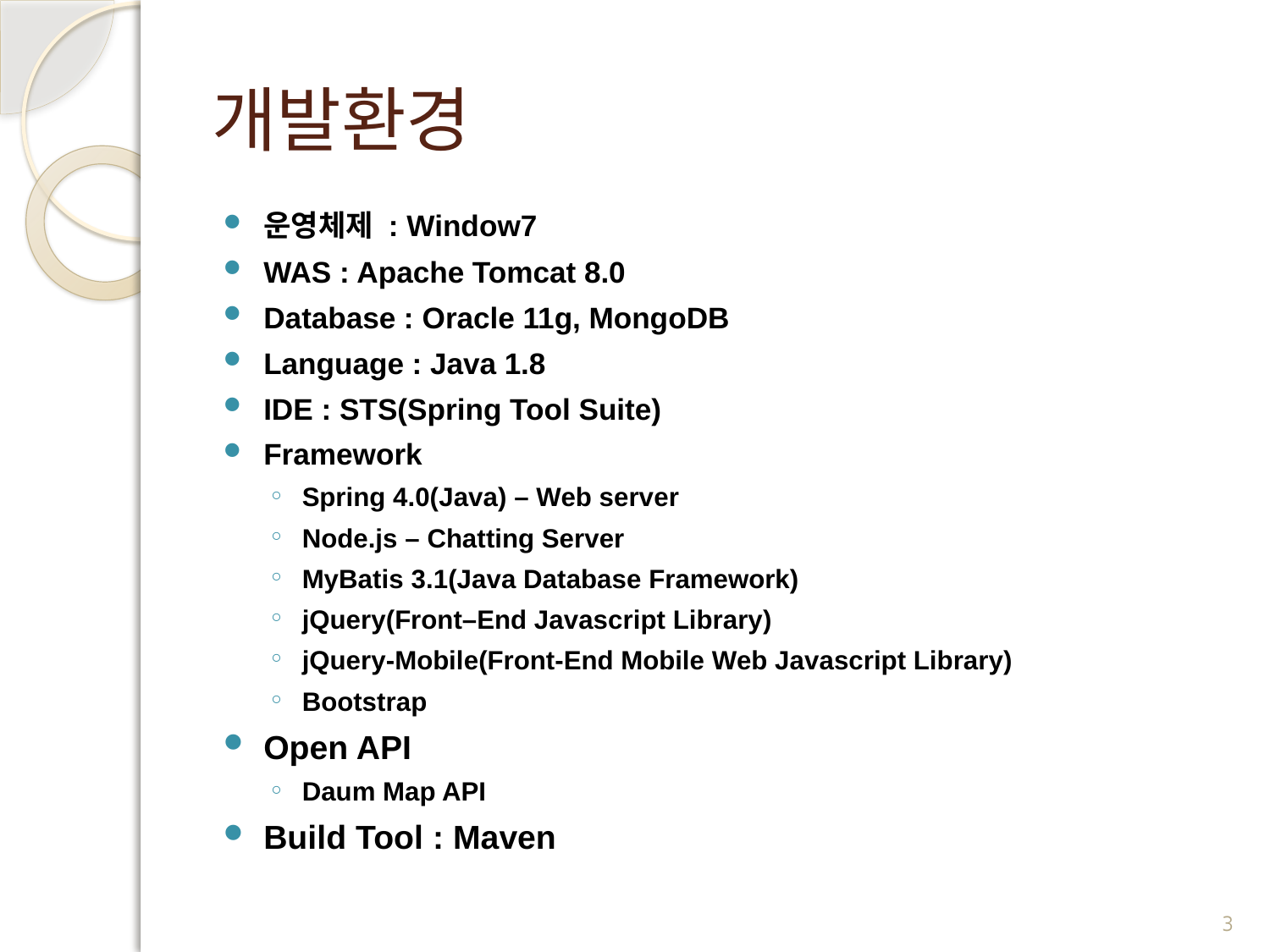

# 개발환경
운영체제 : Window7
WAS : Apache Tomcat 8.0
Database : Oracle 11g, MongoDB
Language : Java 1.8
IDE : STS(Spring Tool Suite)
Framework
Spring 4.0(Java) – Web server
Node.js – Chatting Server
MyBatis 3.1(Java Database Framework)
jQuery(Front–End Javascript Library)
jQuery-Mobile(Front-End Mobile Web Javascript Library)
Bootstrap
Open API
Daum Map API
Build Tool : Maven
3